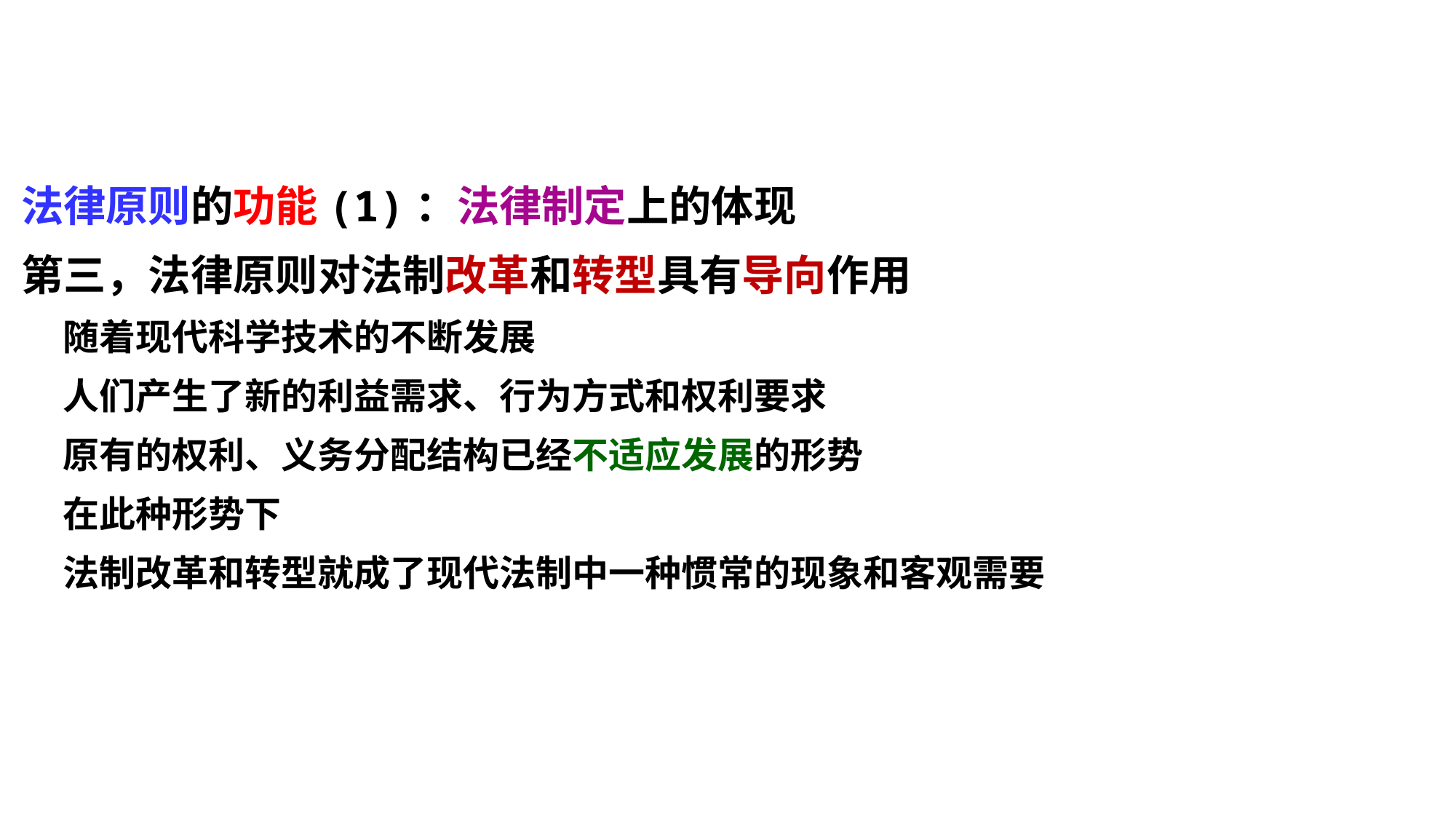

法律原则的功能(1)：法律制定上的体现
第三，法律原则对法制改革和转型具有导向作用
    随着现代科学技术的不断发展
    人们产生了新的利益需求、行为方式和权利要求
    原有的权利、义务分配结构已经不适应发展的形势
    在此种形势下
    法制改革和转型就成了现代法制中一种惯常的现象和客观需要